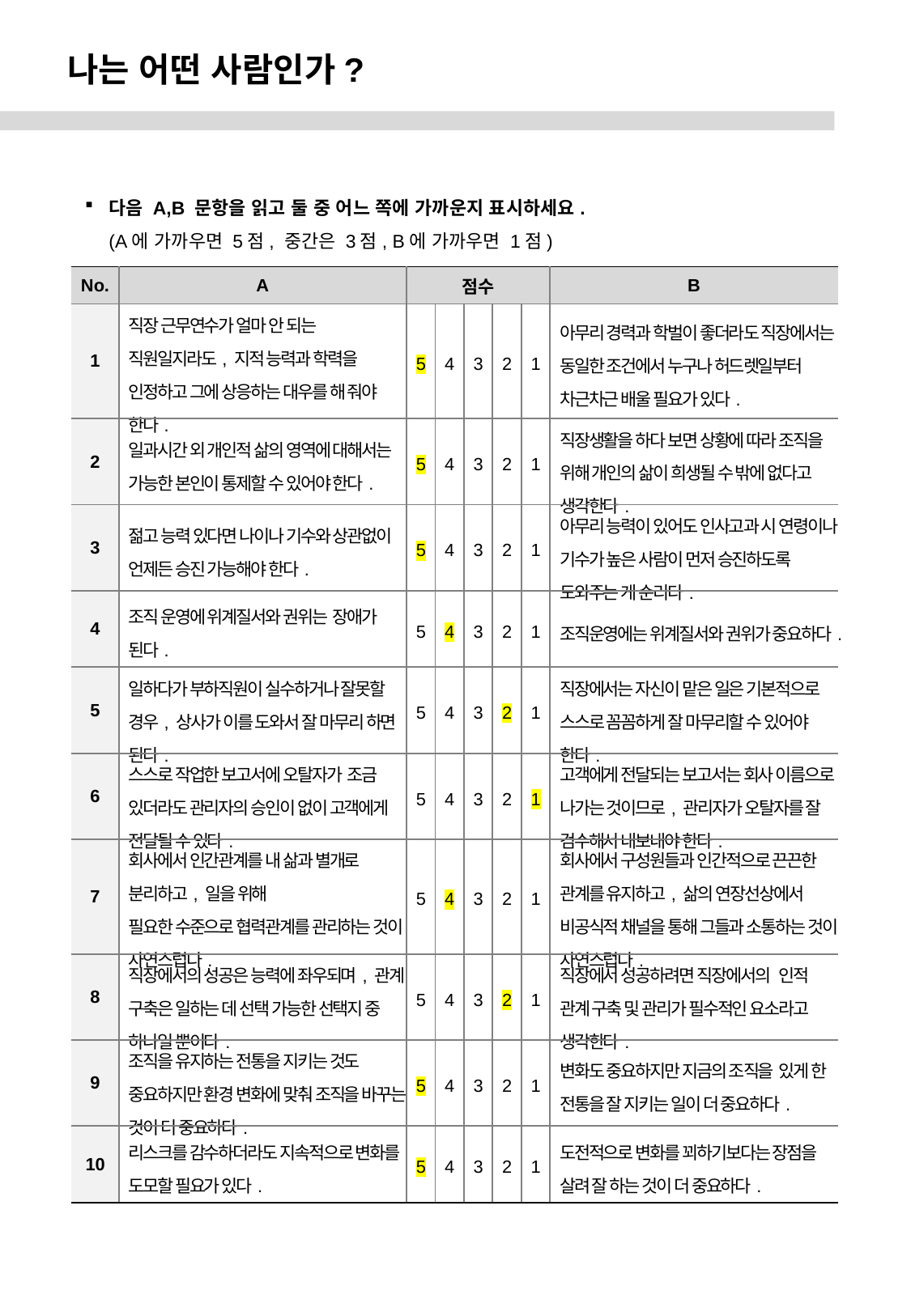

# 나는 어떤 사람인가?
다음 A,B 문항을 읽고 둘 중 어느 쪽에 가까운지 표시하세요.
(A에 가까우면 5점, 중간은 3점, B에 가까우면 1점)
| No. | A | 점수 |  |  |  |  | B |
| --- | --- | --- | --- | --- | --- | --- | --- |
| 1 | 직장 근무연수가 얼마 안 되는 직원일지라도, 지적 능력과 학력을 인정하고 그에 상응하는 대우를 해 줘야 한다. | 5 | 4 | 3 | 2 | 1 | 아무리 경력과 학벌이 좋더라도 직장에서는 동일한 조건에서 누구나 허드렛일부터 차근차근 배울 필요가 있다. |
| 2 | 일과시간 외 개인적 삶의 영역에 대해서는 가능한 본인이 통제할 수 있어야 한다. | 5 | 4 | 3 | 2 | 1 | 직장생활을 하다 보면 상황에 따라 조직을 위해 개인의 삶이 희생될 수 밖에 없다고 생각한다. |
| 3 | 젊고 능력 있다면 나이나 기수와 상관없이 언제든 승진 가능해야 한다. | 5 | 4 | 3 | 2 | 1 | 아무리 능력이 있어도 인사고과 시 연령이나 기수가 높은 사람이 먼저 승진하도록 도와주는 게 순리다. |
| 4 | 조직 운영에 위계질서와 권위는 장애가 된다. | 5 | 4 | 3 | 2 | 1 | 조직운영에는 위계질서와 권위가 중요하다. |
| 5 | 일하다가 부하직원이 실수하거나 잘못할 경우, 상사가 이를 도와서 잘 마무리 하면 된다. | 5 | 4 | 3 | 2 | 1 | 직장에서는 자신이 맡은 일은 기본적으로 스스로 꼼꼼하게 잘 마무리할 수 있어야 한다. |
| 6 | 스스로 작업한 보고서에 오탈자가 조금 있더라도 관리자의 승인이 없이 고객에게 전달될 수 있다. | 5 | 4 | 3 | 2 | 1 | 고객에게 전달되는 보고서는 회사 이름으로 나가는 것이므로, 관리자가 오탈자를 잘 검수해서 내보내야 한다. |
| 7 | 회사에서 인간관계를 내 삶과 별개로 분리하고, 일을 위해 필요한 수준으로 협력관계를 관리하는 것이 자연스럽다. | 5 | 4 | 3 | 2 | 1 | 회사에서 구성원들과 인간적으로 끈끈한 관계를 유지하고, 삶의 연장선상에서 비공식적 채널을 통해 그들과 소통하는 것이 자연스럽다. |
| 8 | 직장에서의 성공은 능력에 좌우되며, 관계 구축은 일하는 데 선택 가능한 선택지 중 하나일 뿐이다. | 5 | 4 | 3 | 2 | 1 | 직장에서 성공하려면 직장에서의 인적 관계 구축 및 관리가 필수적인 요소라고 생각한다. |
| 9 | 조직을 유지하는 전통을 지키는 것도 중요하지만 환경 변화에 맞춰 조직을 바꾸는 것이 더 중요하다. | 5 | 4 | 3 | 2 | 1 | 변화도 중요하지만 지금의 조직을 있게 한 전통을 잘 지키는 일이 더 중요하다. |
| 10 | 리스크를 감수하더라도 지속적으로 변화를 도모할 필요가 있다. | 5 | 4 | 3 | 2 | 1 | 도전적으로 변화를 꾀하기보다는 장점을 살려 잘 하는 것이 더 중요하다. |